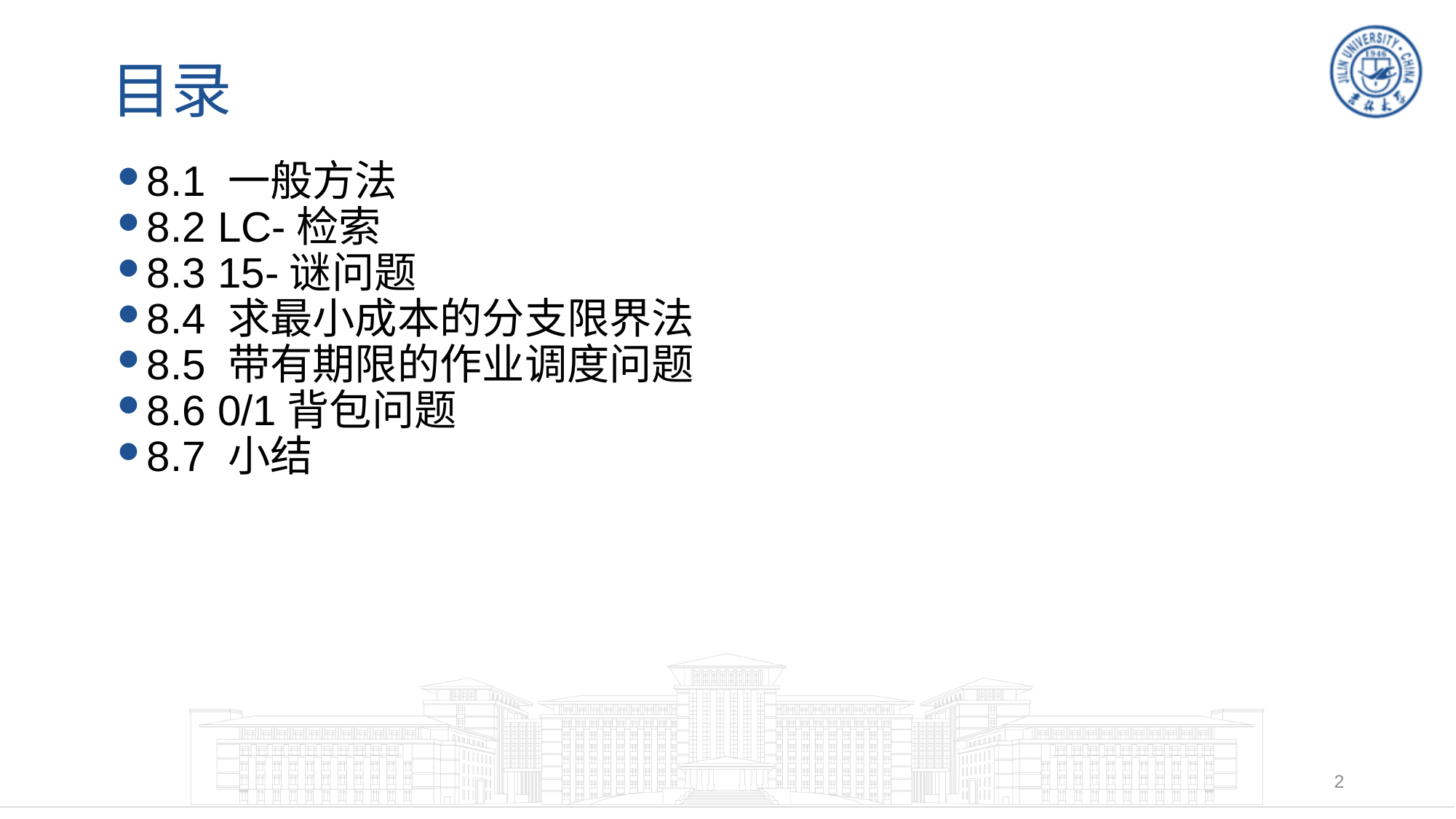

# 目录
8.1 一般方法
8.2 LC-检索
8.3 15-谜问题
8.4 求最小成本的分支限界法
8.5 带有期限的作业调度问题
8.6 0/1背包问题
8.7 小结

2